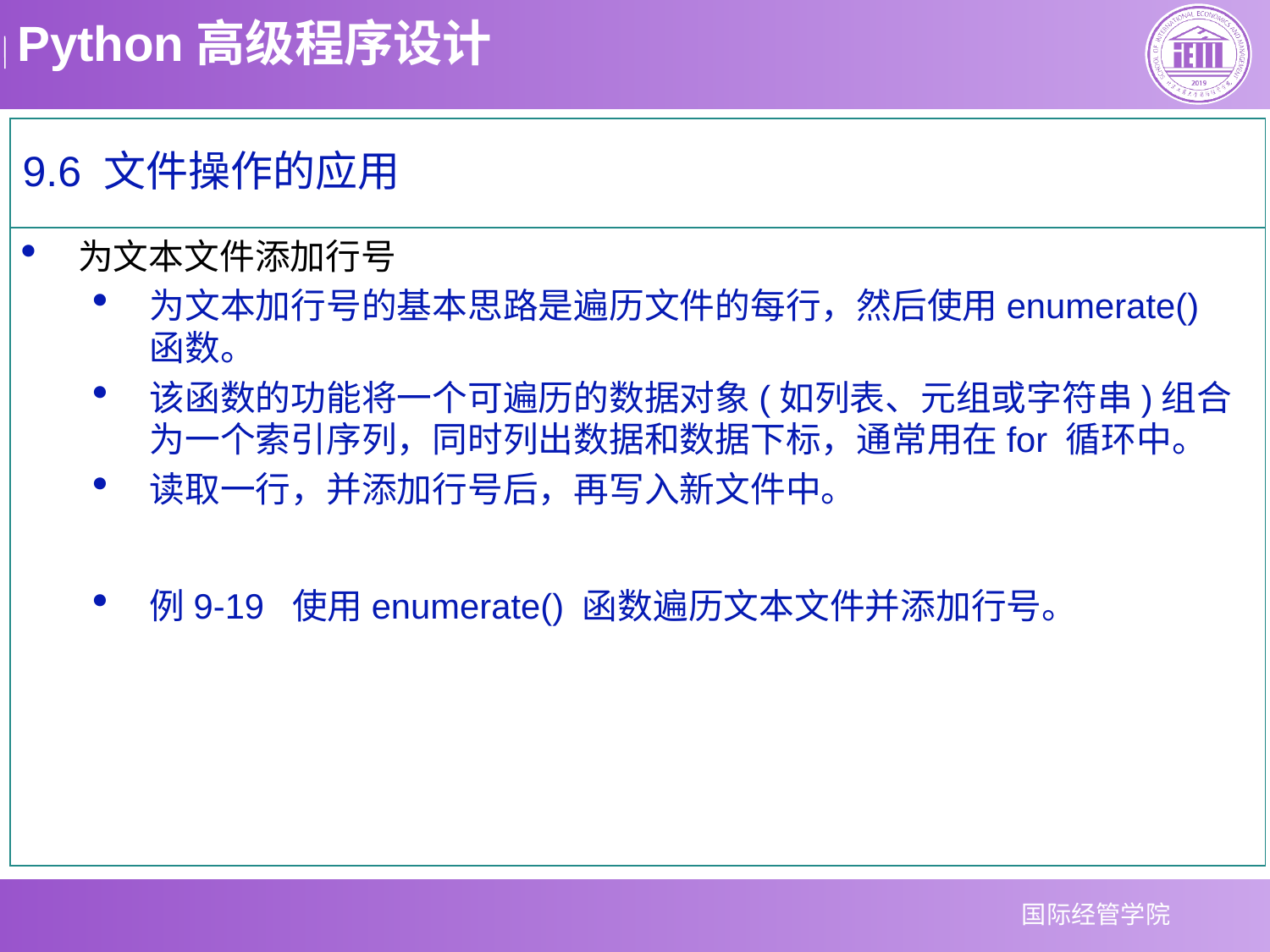

9.6 文件操作的应用
为文本文件添加行号
为文本加行号的基本思路是遍历文件的每行，然后使用enumerate() 函数。
该函数的功能将一个可遍历的数据对象(如列表、元组或字符串)组合为一个索引序列，同时列出数据和数据下标，通常用在for 循环中。
读取一行，并添加行号后，再写入新文件中。

例9-19  使用enumerate() 函数遍历文本文件并添加行号。